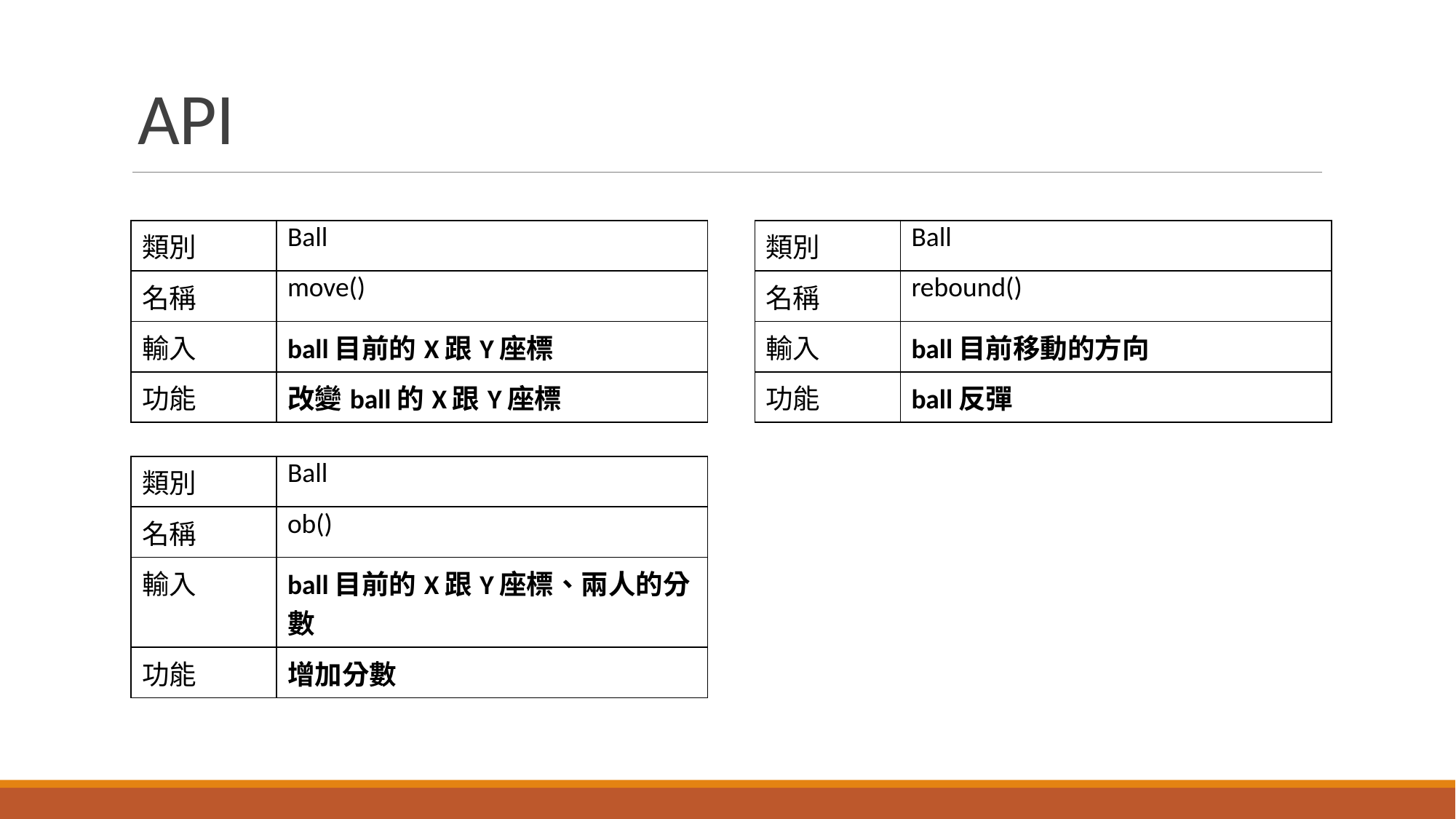

# API

| 類別 | Ball |
| --- | --- |
| 名稱 | move() |
| 輸入 | ball目前的X跟Y座標 |
| 功能 | 改變ball的X跟Y座標 |
| 類別 | Ball |
| --- | --- |
| 名稱 | rebound() |
| 輸入 | ball目前移動的方向 |
| 功能 | ball反彈 |
| 類別 | Ball |
| --- | --- |
| 名稱 | ob() |
| 輸入 | ball目前的X跟Y座標、兩人的分數 |
| 功能 | 增加分數 |